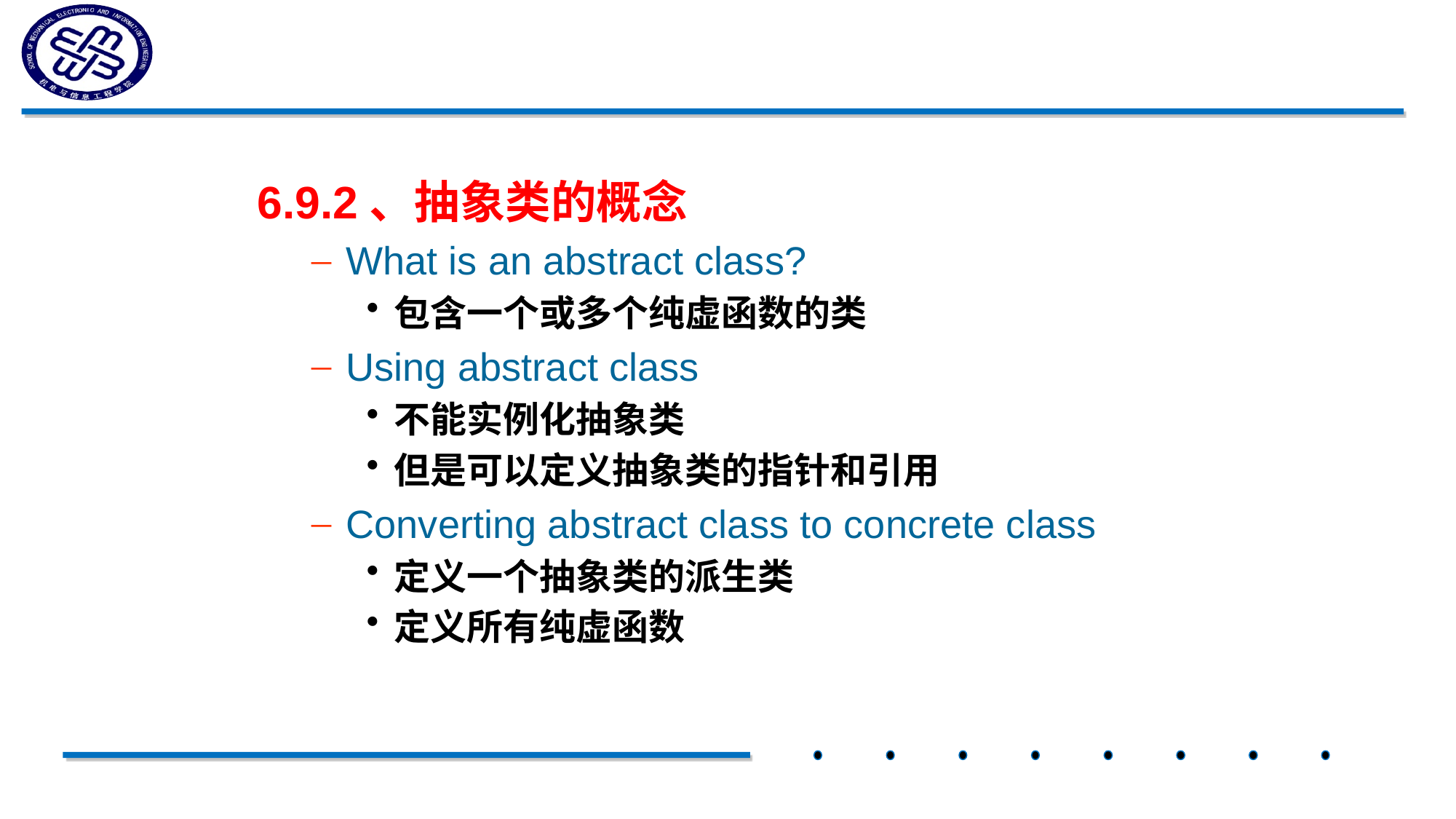

#
6.9.2、抽象类的概念
What is an abstract class?
包含一个或多个纯虚函数的类
Using abstract class
不能实例化抽象类
但是可以定义抽象类的指针和引用
Converting abstract class to concrete class
定义一个抽象类的派生类
定义所有纯虚函数